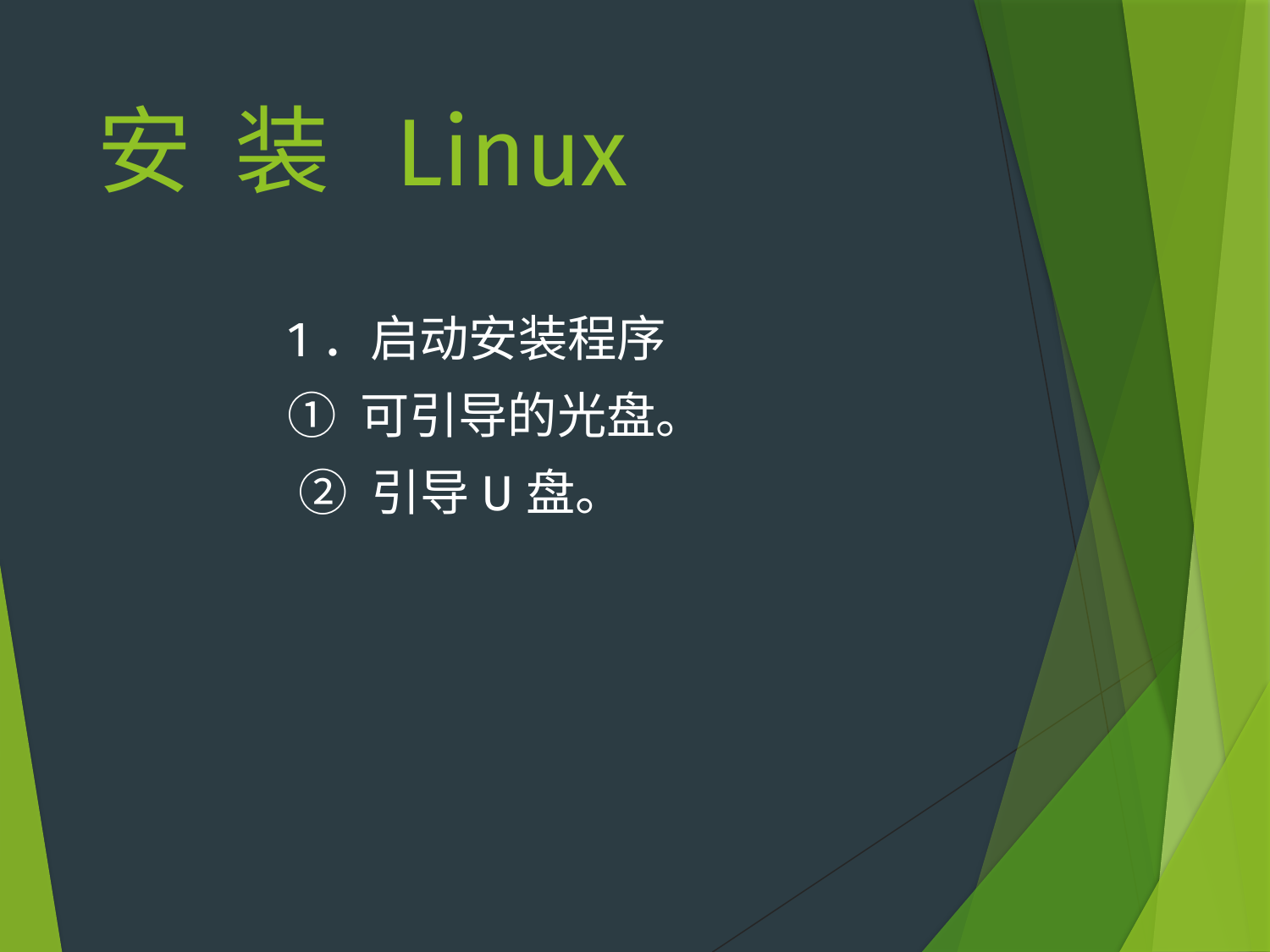

# 安  装  Linux
1．启动安装程序
① 可引导的光盘。
 ② 引导U盘。